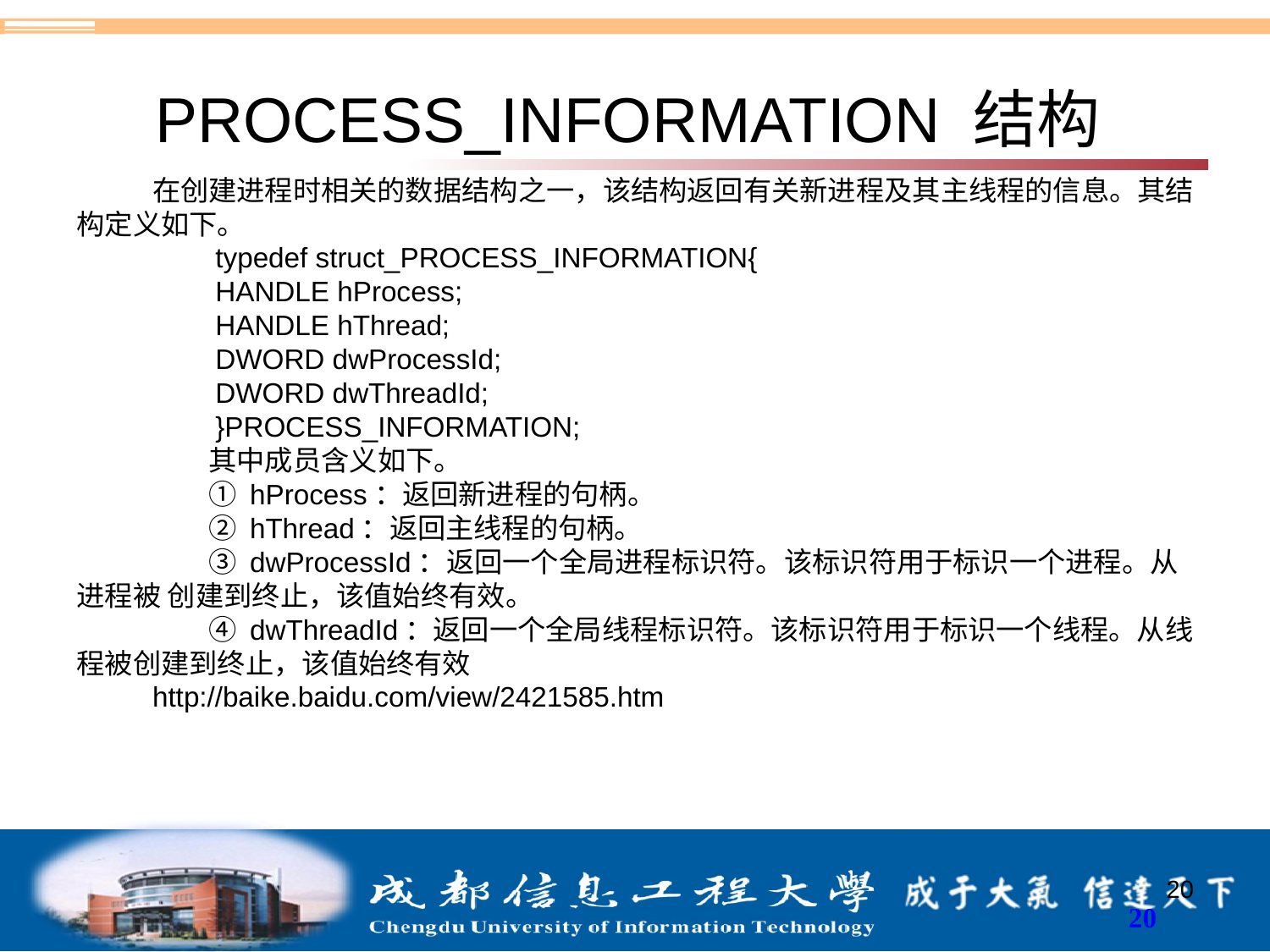

# PROCESS_INFORMATION 结构
在创建进程时相关的数据结构之一，该结构返回有关新进程及其主线程的信息。其结构定义如下。
　　typedef struct_PROCESS_INFORMATION{
　　HANDLE hProcess;
　　HANDLE hThread;
　　DWORD dwProcessId;
　　DWORD dwThreadId;
　　}PROCESS_INFORMATION;
　　其中成员含义如下。
　　① hProcess：返回新进程的句柄。
　　② hThread：返回主线程的句柄。
　　③ dwProcessId：返回一个全局进程标识符。该标识符用于标识一个进程。从进程被 创建到终止，该值始终有效。
　　④ dwThreadId：返回一个全局线程标识符。该标识符用于标识一个线程。从线程被创建到终止，该值始终有效
http://baike.baidu.com/view/2421585.htm